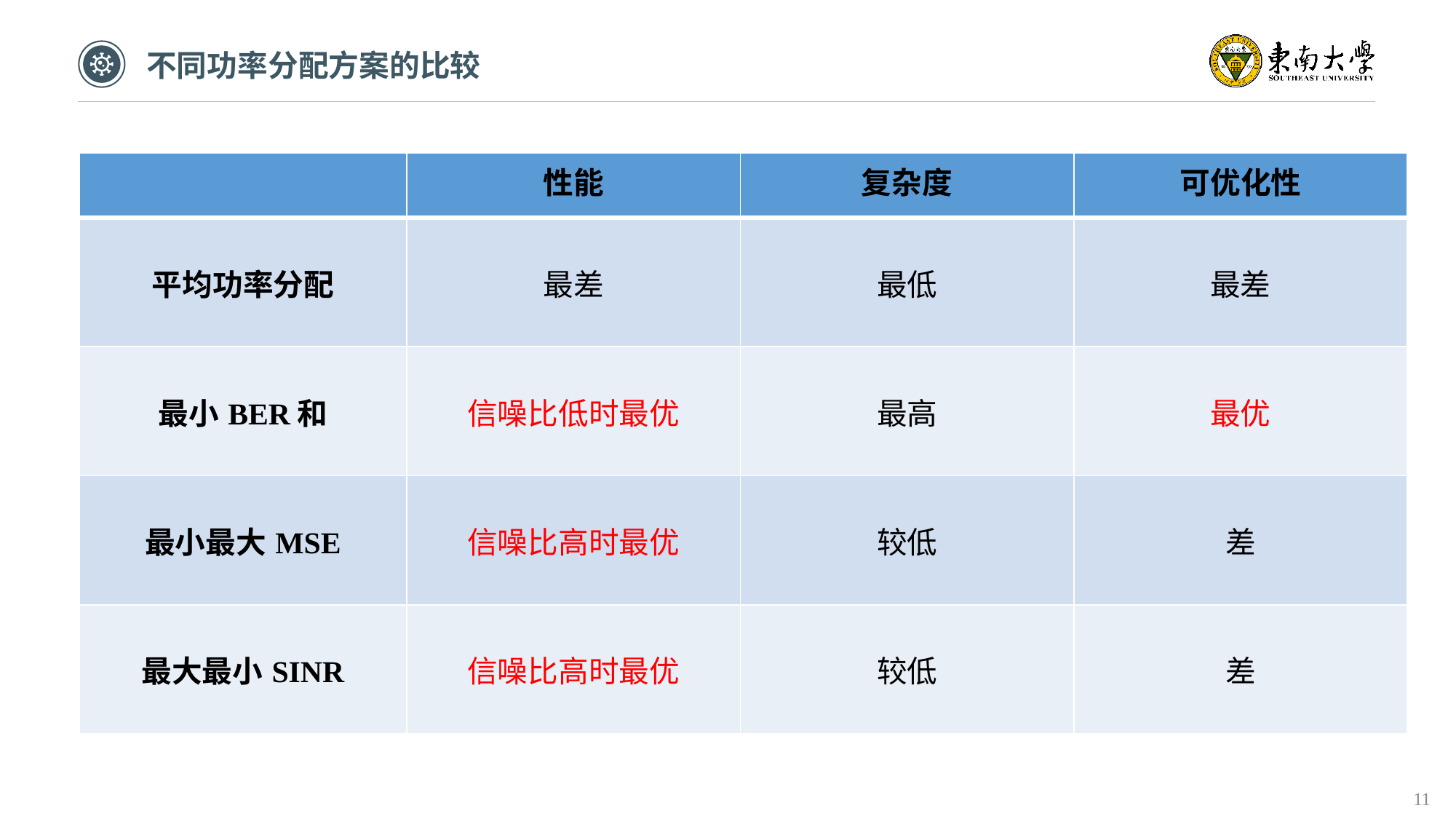

不同功率分配方案的比较
|  | 性能 | 复杂度 | 可优化性 |
| --- | --- | --- | --- |
| 平均功率分配 | 最差 | 最低 | 最差 |
| 最小BER和 | 信噪比低时最优 | 最高 | 最优 |
| 最小最大MSE | 信噪比高时最优 | 较低 | 差 |
| 最大最小SINR | 信噪比高时最优 | 较低 | 差 |